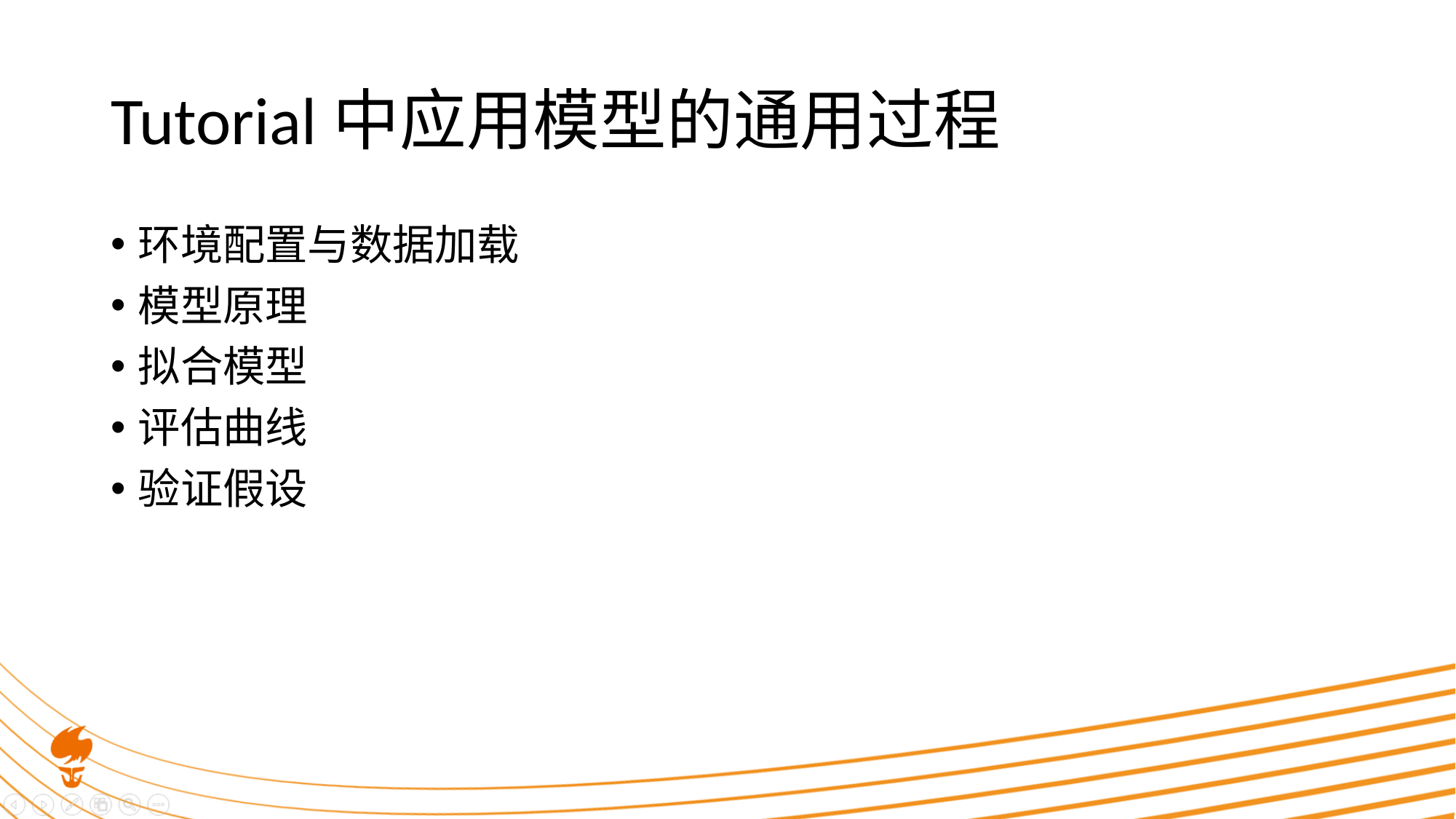

# Tutorial中应用模型的通用过程
环境配置与数据加载
模型原理
拟合模型
评估曲线
验证假设